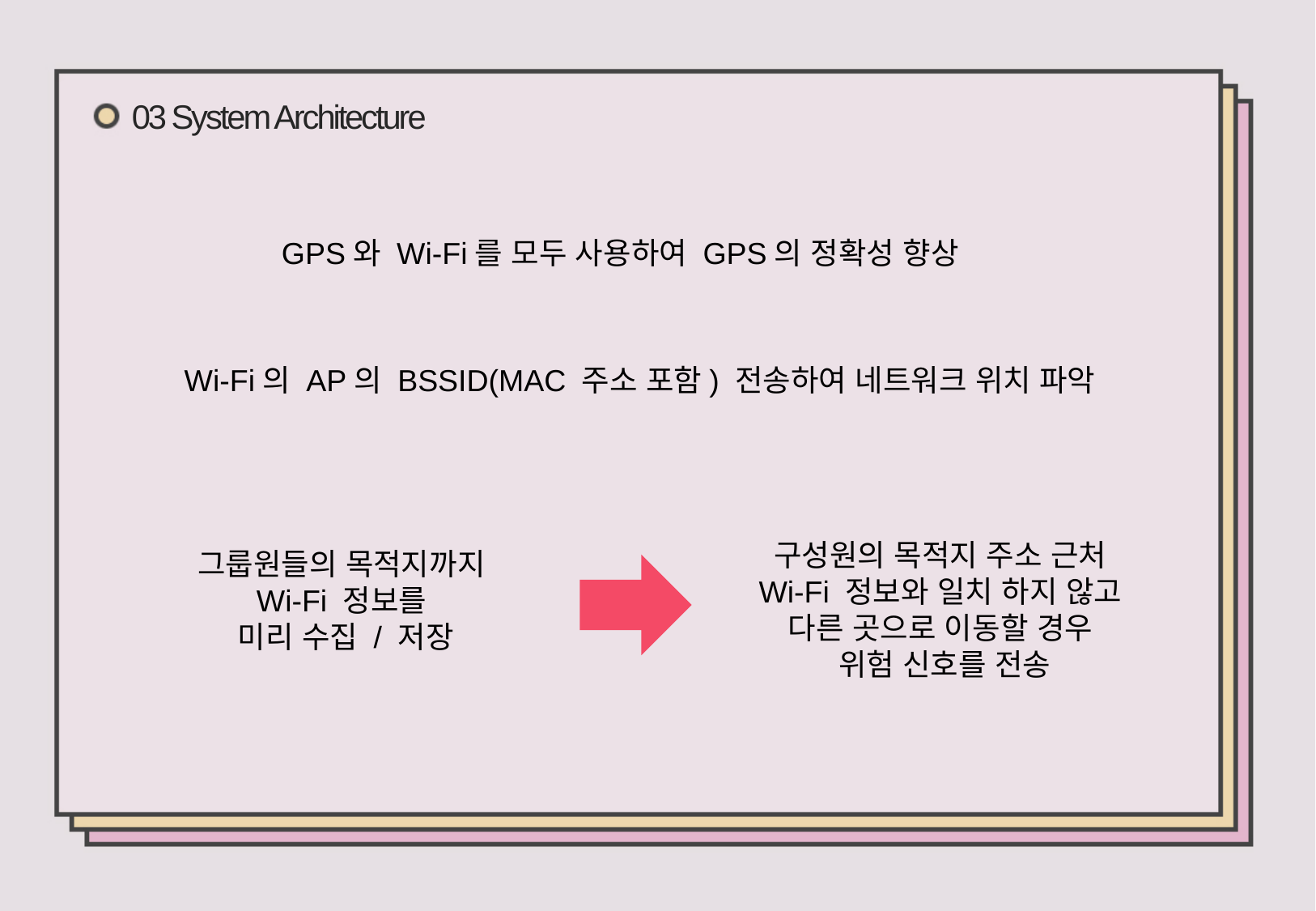

03 System Architecture
GPS와 Wi-Fi를 모두 사용하여 GPS의 정확성 향상
Wi-Fi의 AP의 BSSID(MAC 주소 포함) 전송하여 네트워크 위치 파악
구성원의 목적지 주소 근처
Wi-Fi 정보와 일치 하지 않고
다른 곳으로 이동할 경우
위험 신호를 전송
그룹원들의 목적지까지
Wi-Fi 정보를
미리 수집 / 저장